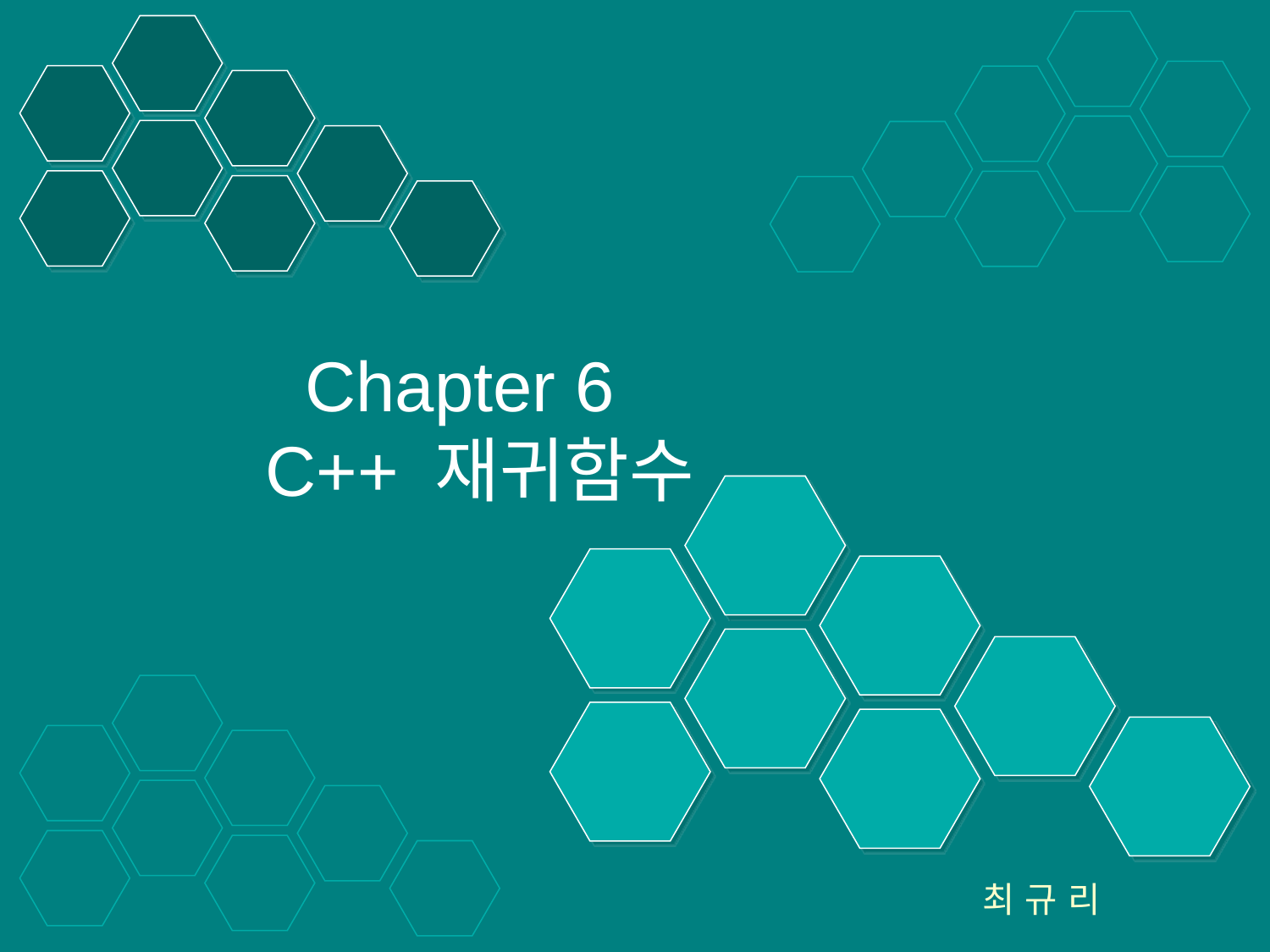

# Chapter 6 C++ 재귀함수
최 규 리